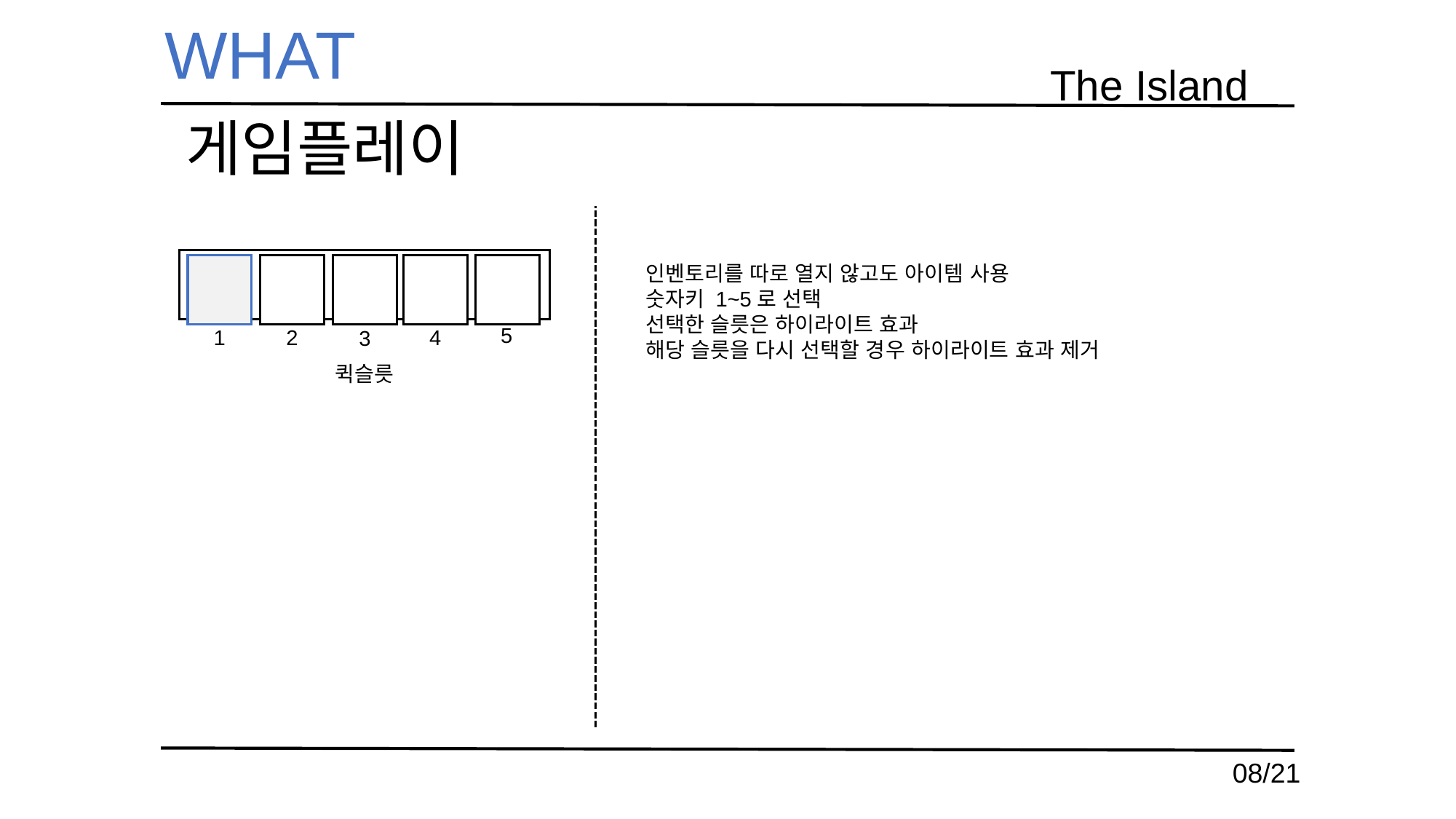

WHAT
The Island
게임플레이

인벤토리를 따로 열지 않고도 아이템 사용
숫자키 1~5로 선택
선택한 슬릇은 하이라이트 효과
해당 슬릇을 다시 선택할 경우 하이라이트 효과 제거
5
4
1
2
3
퀵슬릇
08/21